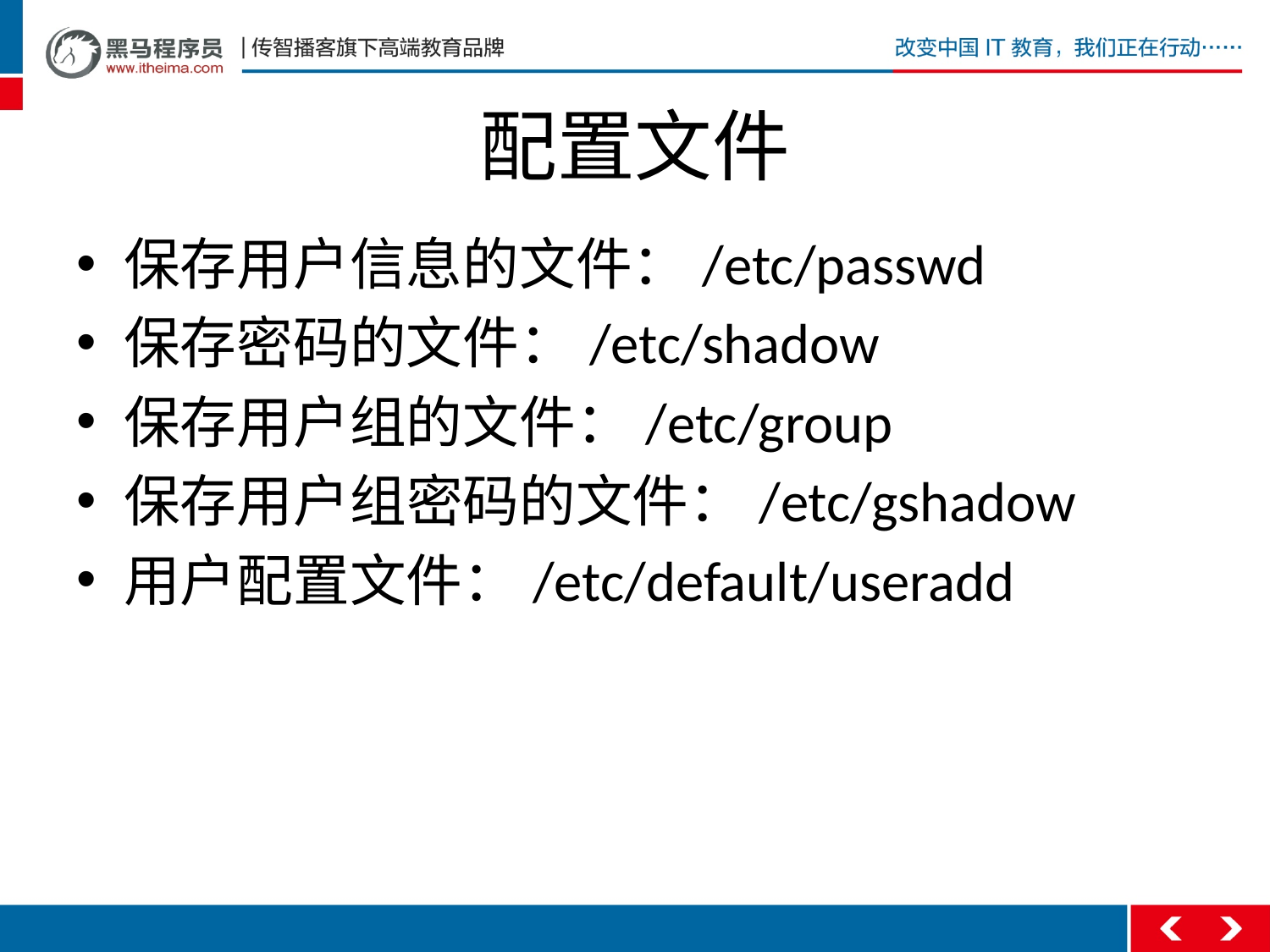

# 配置文件
保存用户信息的文件：/etc/passwd
保存密码的文件：/etc/shadow
保存用户组的文件：/etc/group
保存用户组密码的文件：/etc/gshadow
用户配置文件：/etc/default/useradd